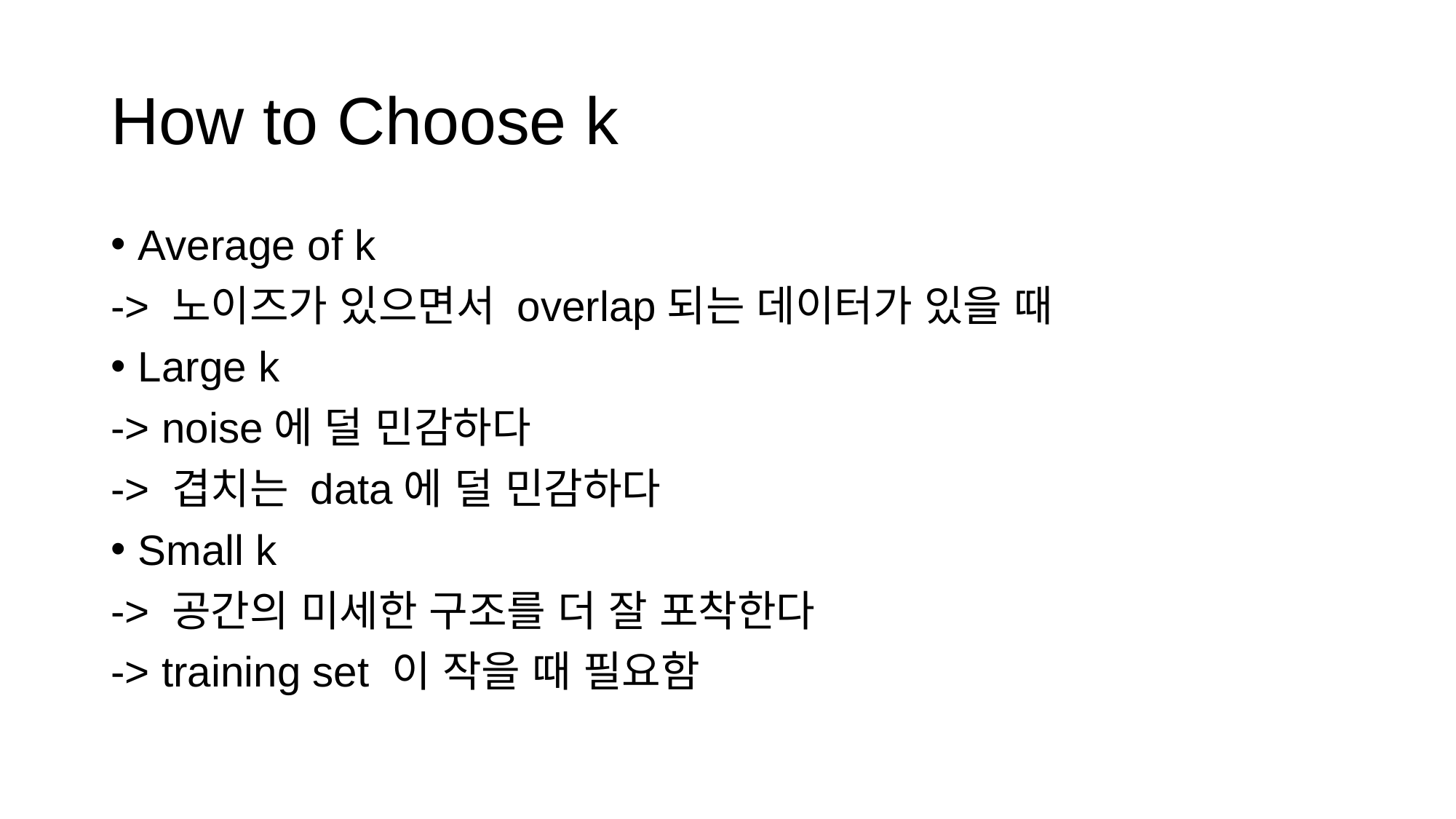

# How to Choose k
Average of k
-> 노이즈가 있으면서 overlap되는 데이터가 있을 때
Large k
-> noise에 덜 민감하다
-> 겹치는 data에 덜 민감하다
Small k
-> 공간의 미세한 구조를 더 잘 포착한다
-> training set 이 작을 때 필요함